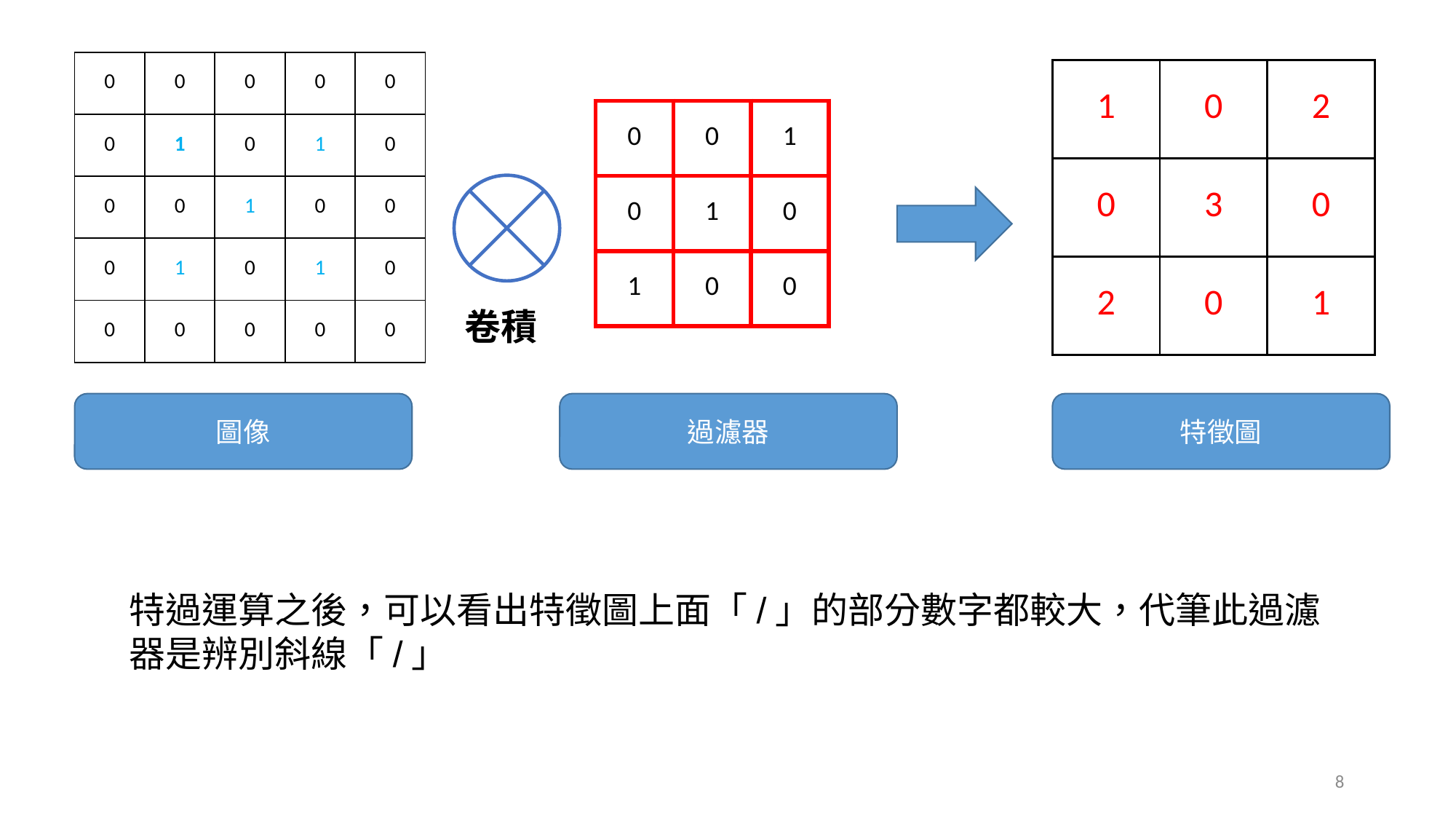

| 0 | 0 | 0 | 0 | 0 |
| --- | --- | --- | --- | --- |
| 0 | 1 | 0 | 1 | 0 |
| 0 | 0 | 1 | 0 | 0 |
| 0 | 1 | 0 | 1 | 0 |
| 0 | 0 | 0 | 0 | 0 |
| 1 | 0 | 2 |
| --- | --- | --- |
| 0 | 3 | 0 |
| 2 | 0 | 1 |
| 0 | 0 | 1 |
| --- | --- | --- |
| 0 | 1 | 0 |
| 1 | 0 | 0 |

卷積
圖像
過濾器
特徵圖
特過運算之後，可以看出特徵圖上面「/」的部分數字都較大，代筆此過濾器是辨別斜線「/」
8